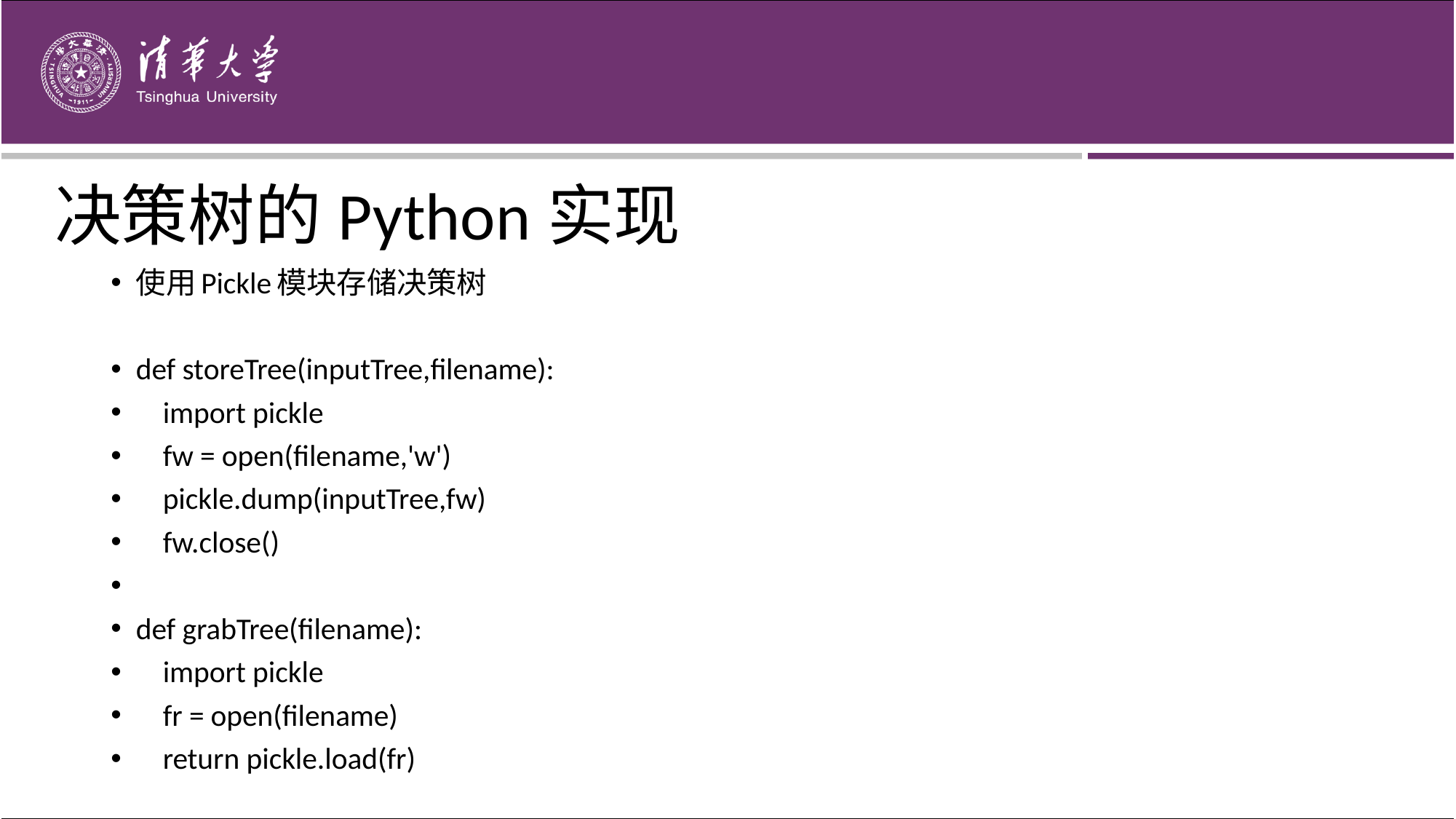

决策树的Python实现
使用Pickle模块存储决策树

def storeTree(inputTree,filename):
    import pickle
    fw = open(filename,'w')
    pickle.dump(inputTree,fw)
    fw.close()

def grabTree(filename):
    import pickle
    fr = open(filename)
    return pickle.load(fr)